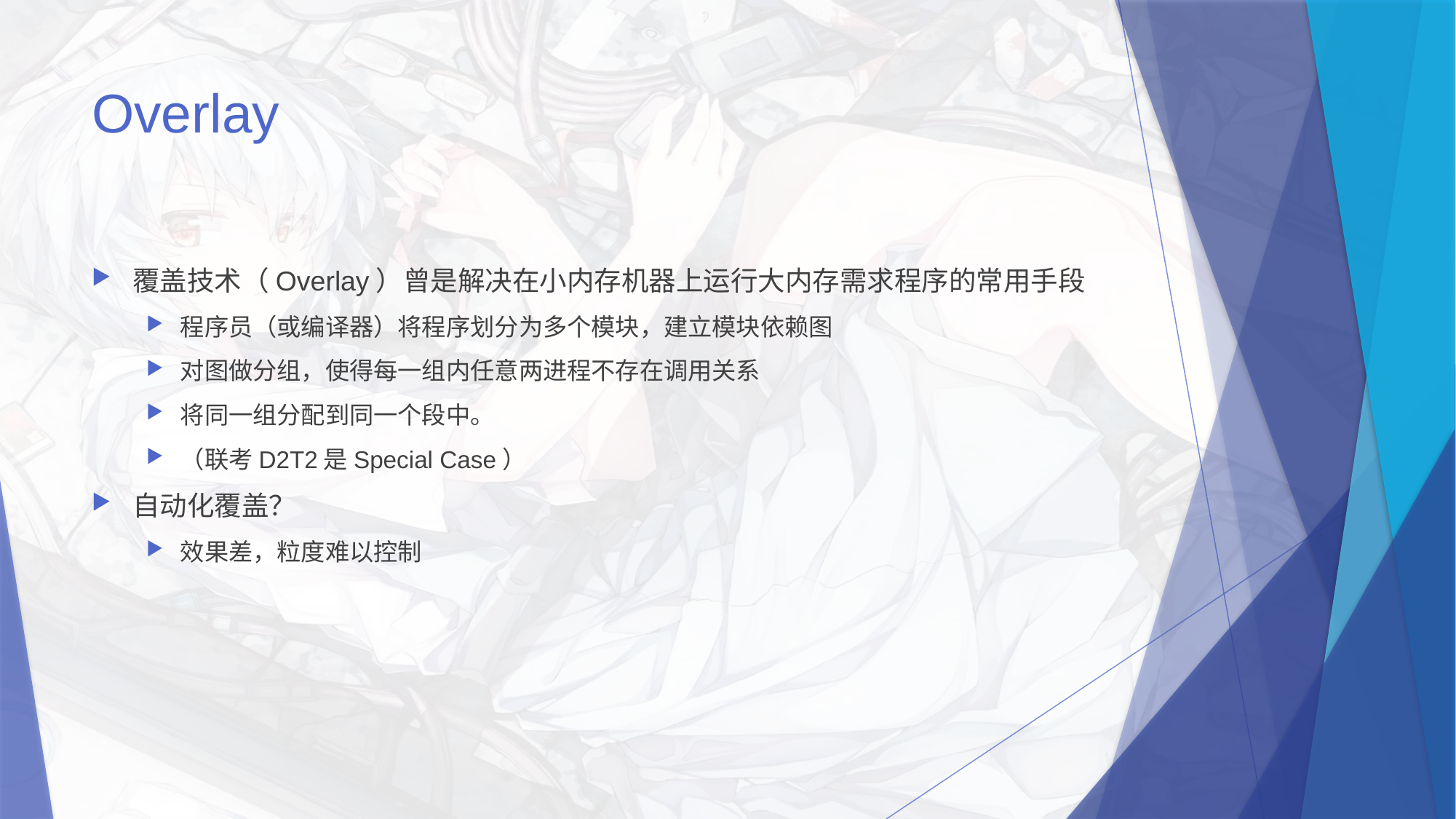

# Overlay
覆盖技术（Overlay）曾是解决在小内存机器上运行大内存需求程序的常用手段
程序员（或编译器）将程序划分为多个模块，建立模块依赖图
对图做分组，使得每一组内任意两进程不存在调用关系
将同一组分配到同一个段中。
（联考D2T2是Special Case）
自动化覆盖？
效果差，粒度难以控制